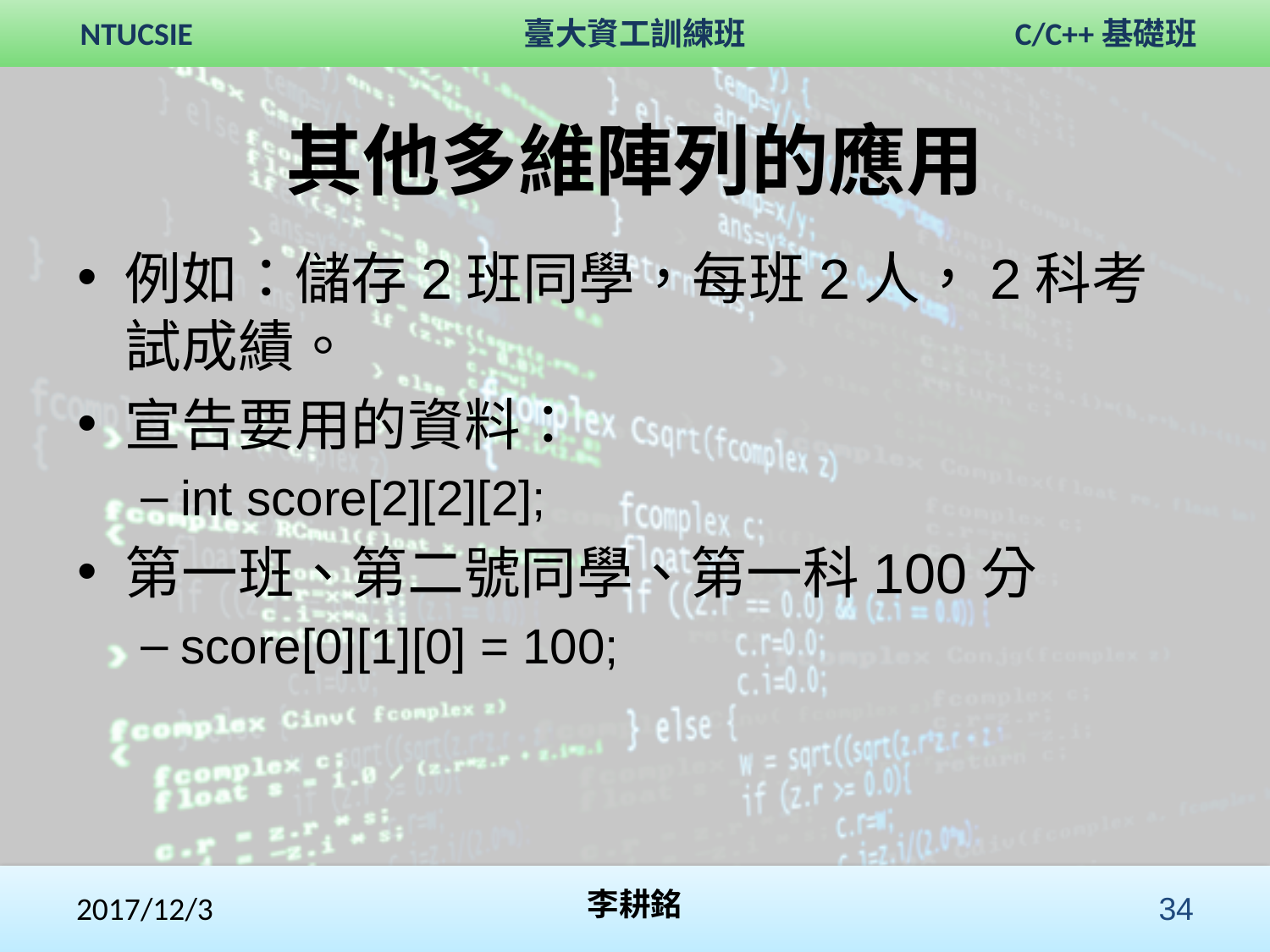

# 其他多維陣列的應用
例如：儲存2班同學，每班2人，2科考試成績。
宣告要用的資料：
int score[2][2][2];
第一班、第二號同學、第一科100分
score[0][1][0] = 100;
2017/12/3
李耕銘
 34